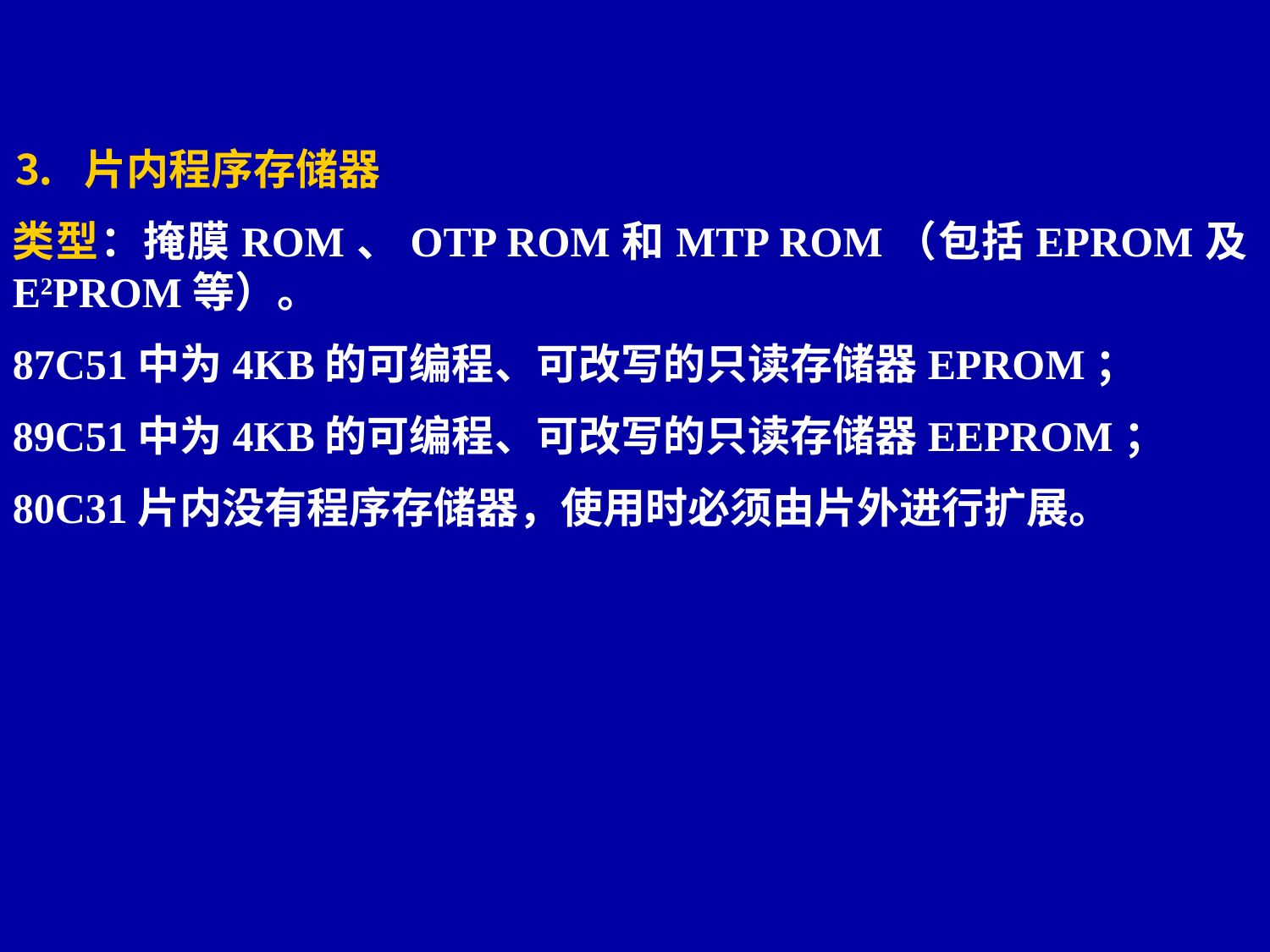

⒊  片内程序存储器
类型：掩膜ROM、OTP ROM和MTP ROM（包括EPROM及E2PROM等）。
87C51中为4KB的可编程、可改写的只读存储器EPROM；
89C51中为4KB的可编程、可改写的只读存储器EEPROM；
80C31片内没有程序存储器，使用时必须由片外进行扩展。